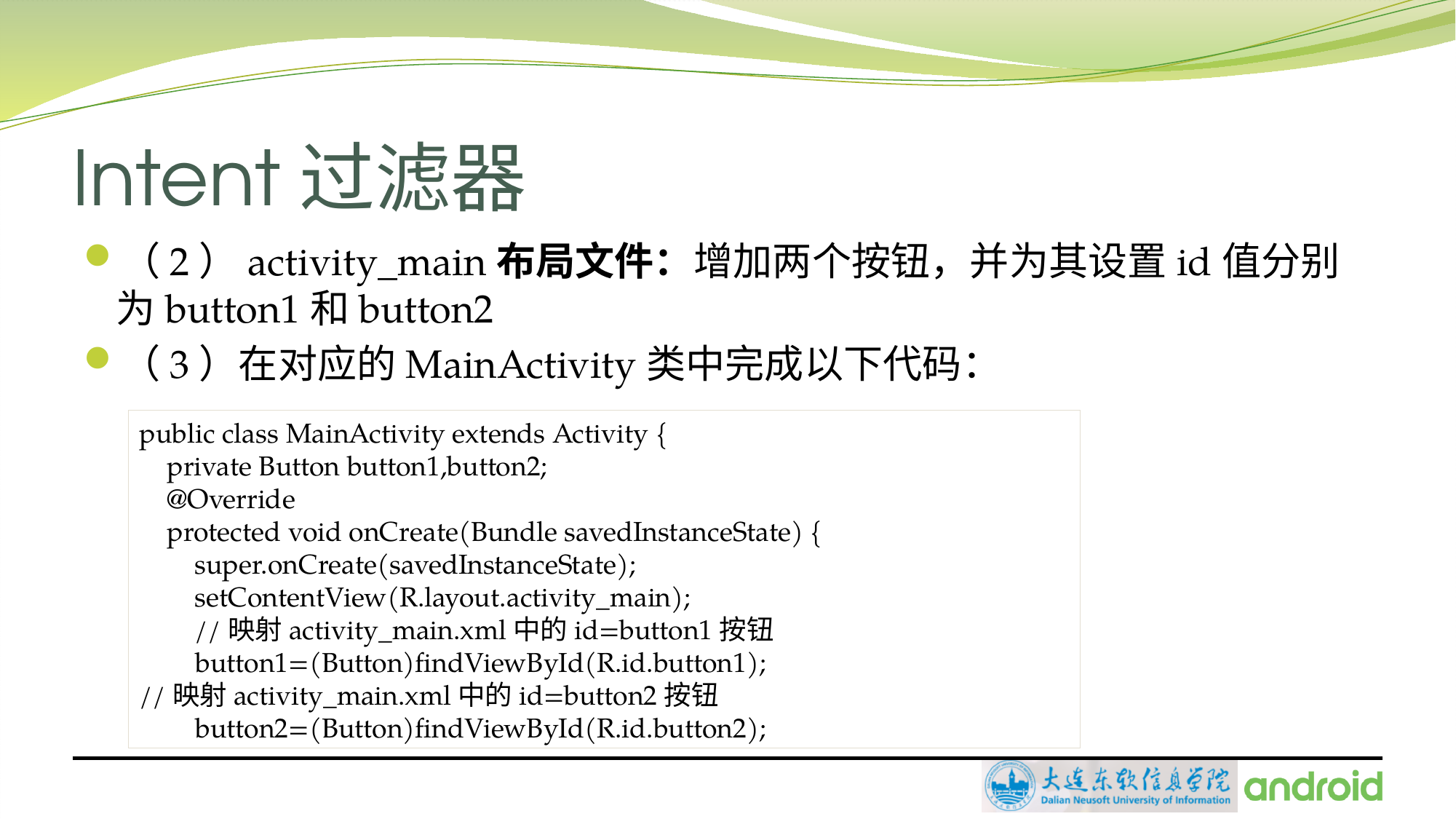

# Intent过滤器
（2）activity_main布局文件：增加两个按钮，并为其设置id值分别为button1和button2
（3）在对应的MainActivity类中完成以下代码：

public class MainActivity extends Activity {
    private Button button1,button2;
    @Override
    protected void onCreate(Bundle savedInstanceState) {
        super.onCreate(savedInstanceState);
        setContentView(R.layout.activity_main);
        //映射activity_main.xml中的id=button1按钮
        button1=(Button)findViewById(R.id.button1);
//映射activity_main.xml中的id=button2按钮
        button2=(Button)findViewById(R.id.button2);